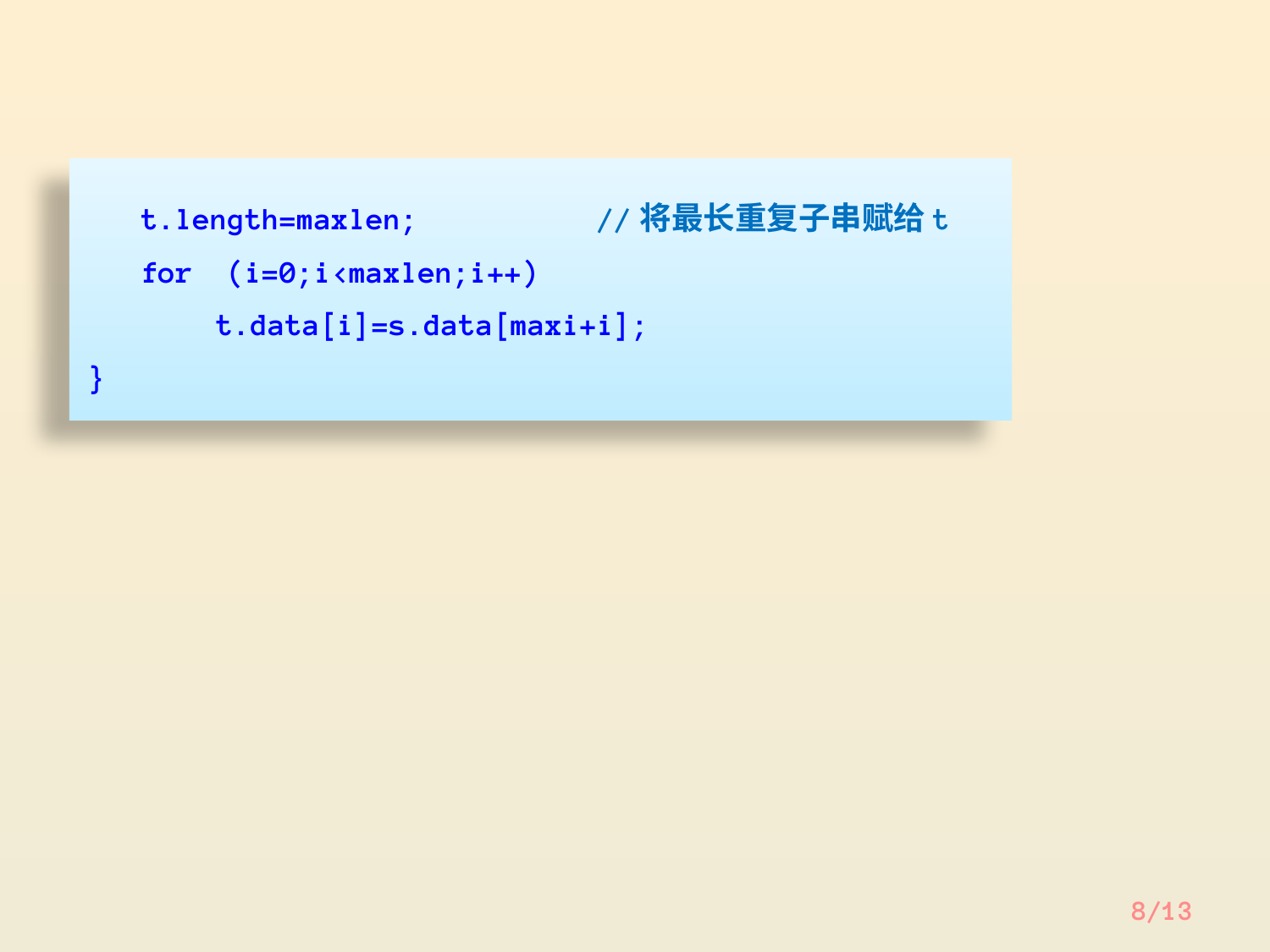

t.length=maxlen;		//将最长重复子串赋给t
   for  (i=0;i<maxlen;i++)
	t.data[i]=s.data[maxi+i];
}
8/13